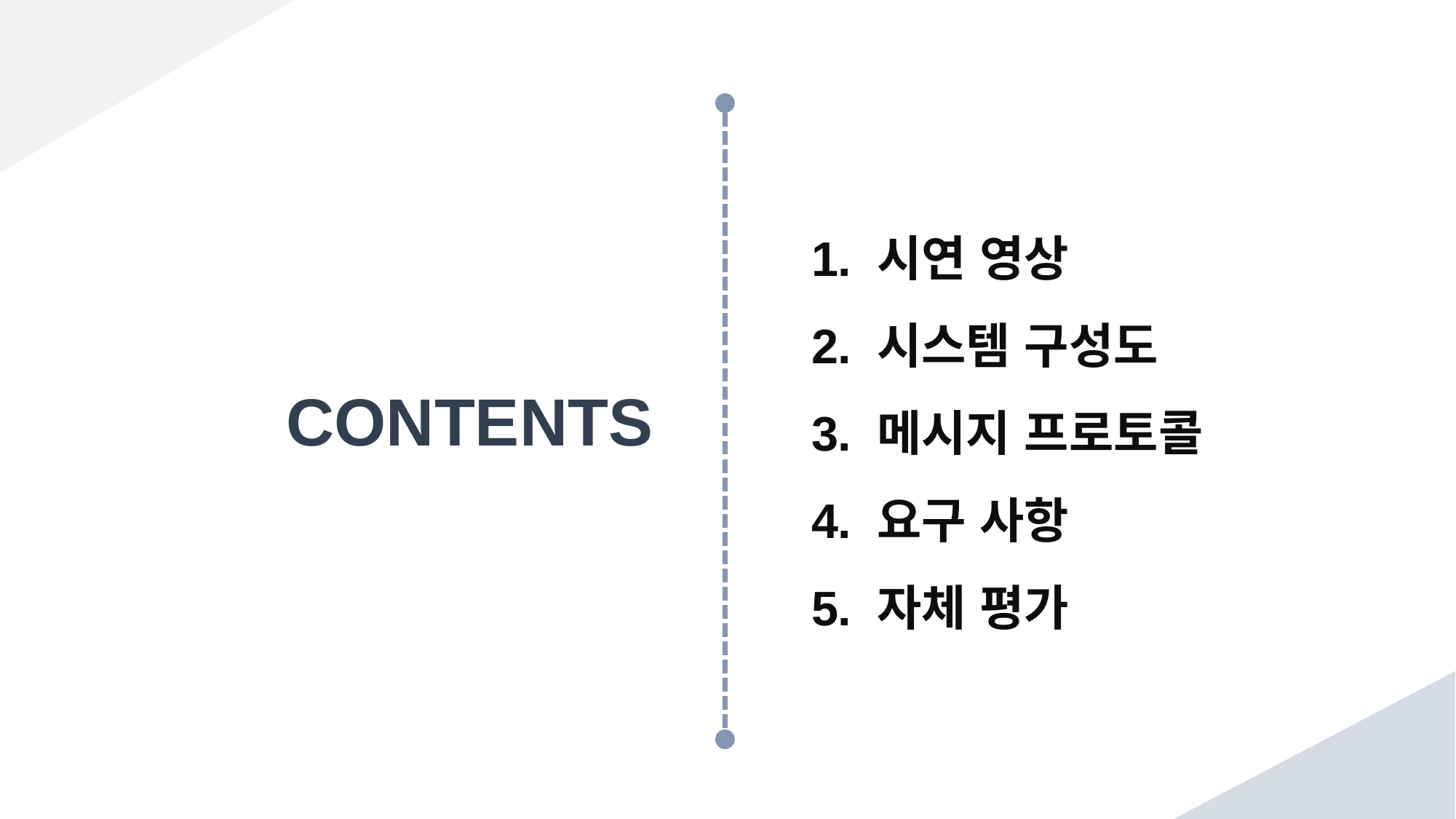

1. 시연 영상
2. 시스템 구성도
3. 메시지 프로토콜
4. 요구 사항
5. 자체 평가
CONTENTS